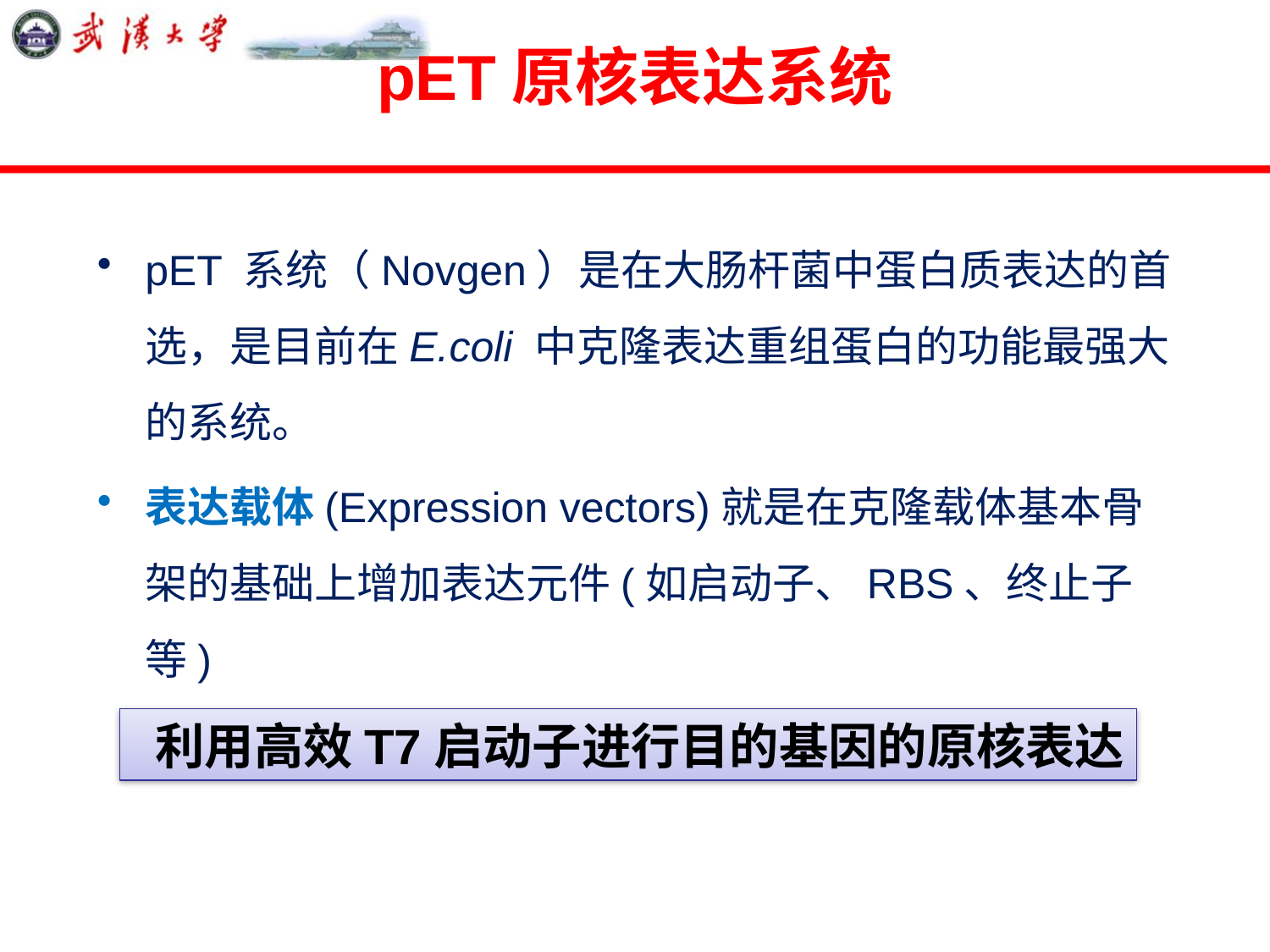

# pET原核表达系统
pET 系统（Novgen）是在大肠杆菌中蛋白质表达的首选，是目前在E.coli 中克隆表达重组蛋白的功能最强大的系统。
表达载体(Expression vectors)就是在克隆载体基本骨架的基础上增加表达元件(如启动子、RBS、终止子等)

 利用高效T7启动子进行目的基因的原核表达